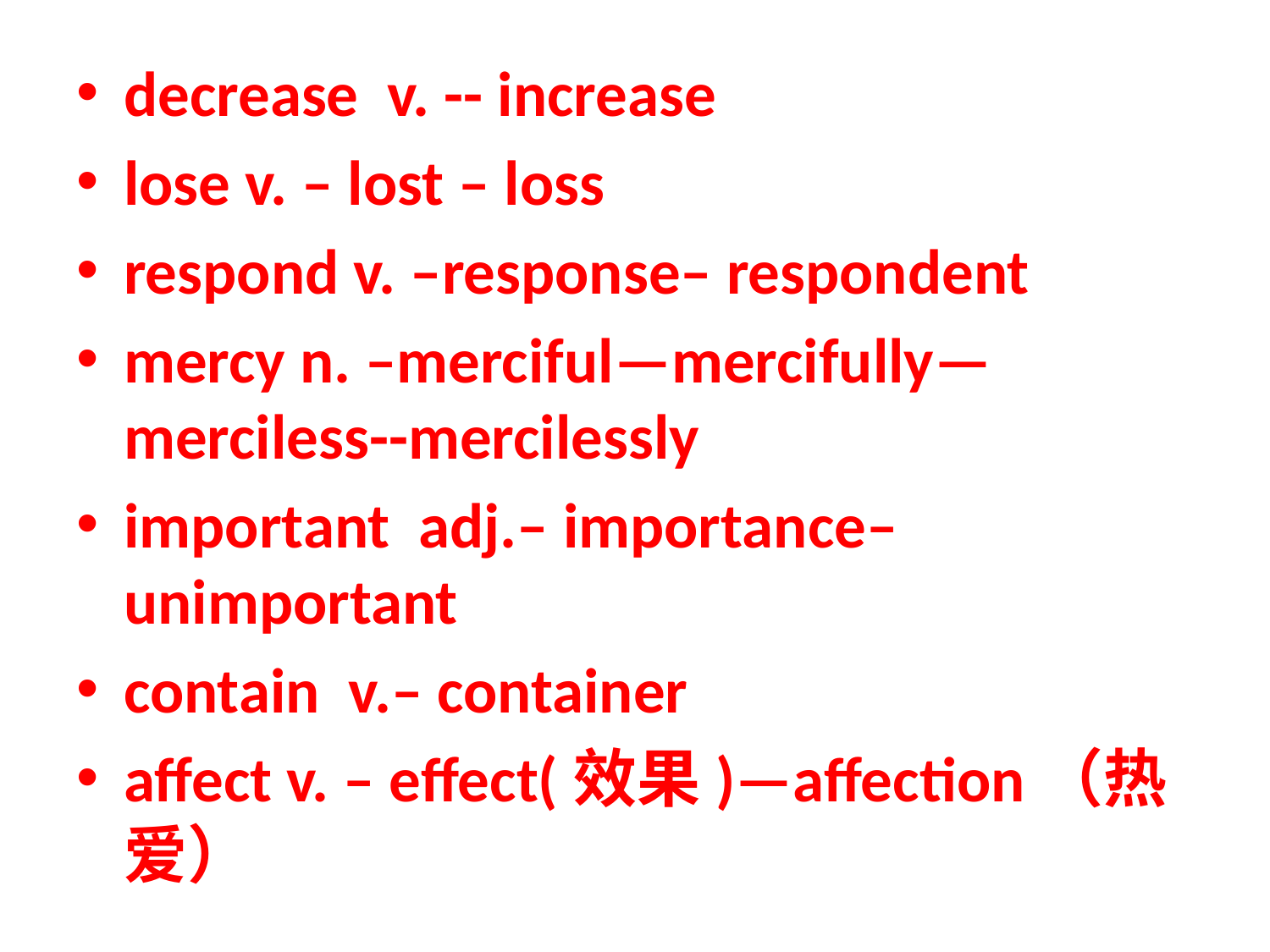

decrease  v. -- increase
lose v. – lost – loss
respond v. –response– respondent
mercy n. –merciful—mercifully—merciless--mercilessly
important  adj.– importance– unimportant
contain  v.– container
affect v. – effect(效果)—affection（热爱）